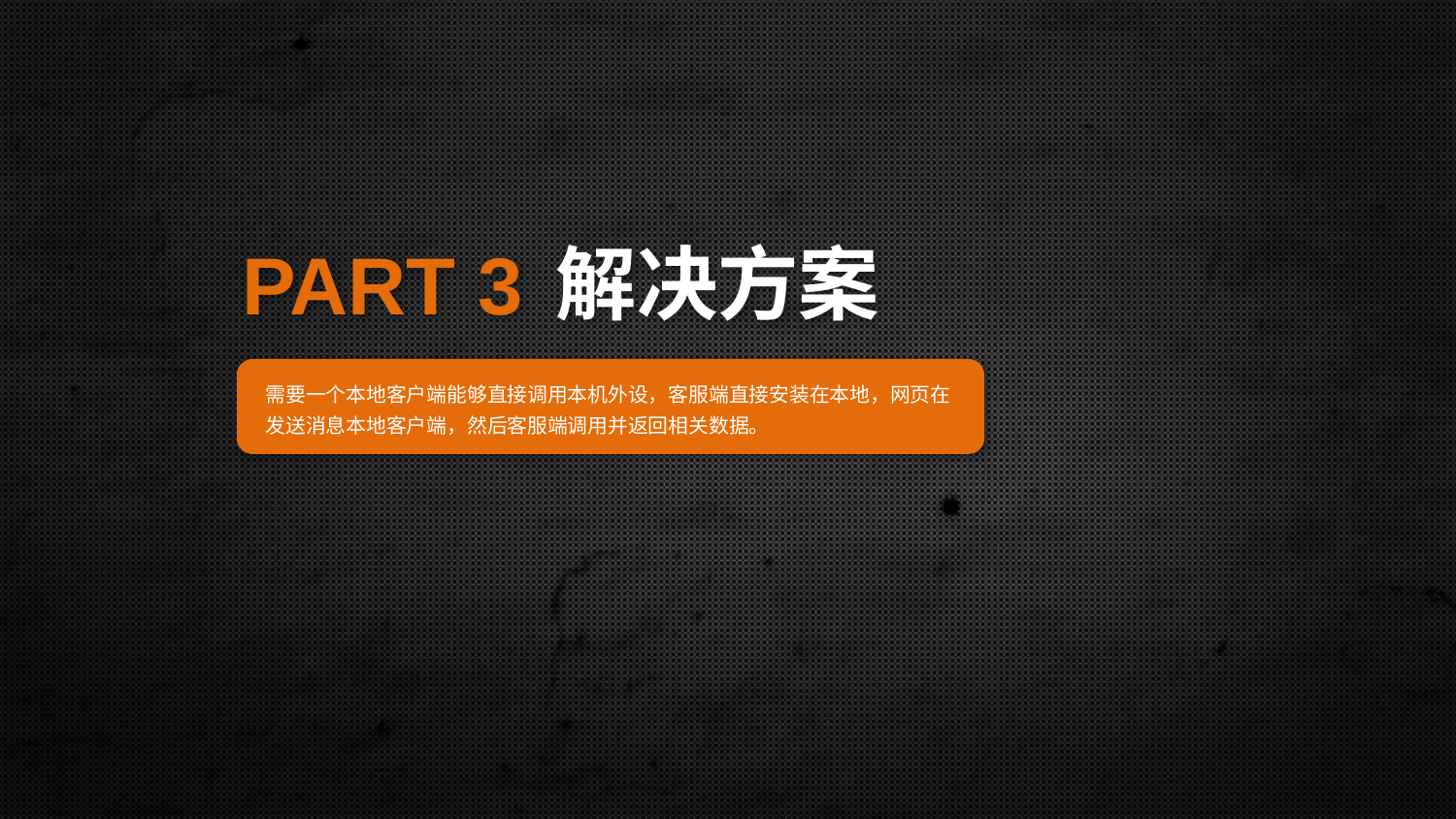

解决方案
PART 3

需要一个本地客户端能够直接调用本机外设，客服端直接安装在本地，网页在发送消息本地客户端，然后客服端调用并返回相关数据。